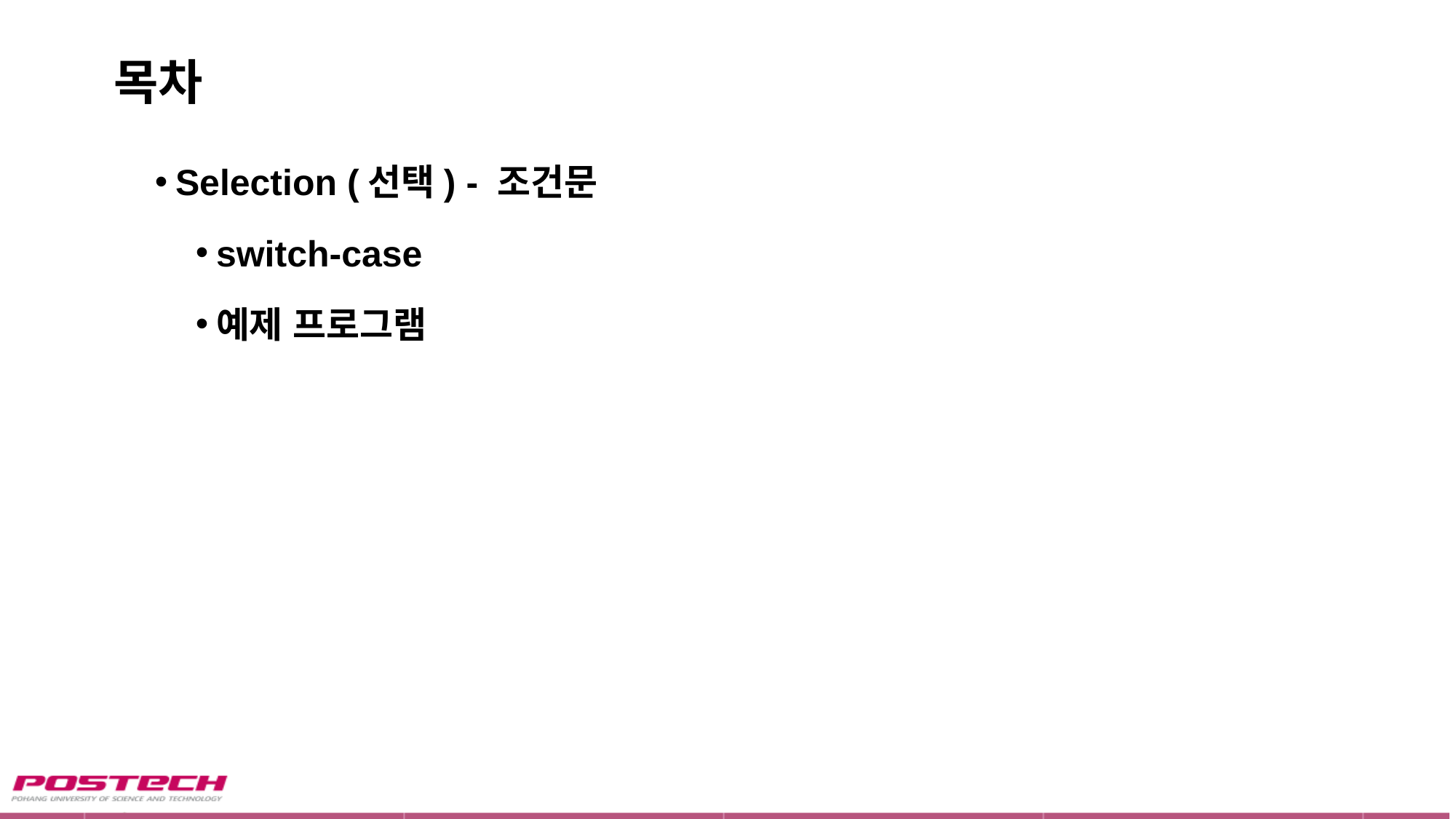

# 목차
Selection (선택) - 조건문
switch-case
예제 프로그램